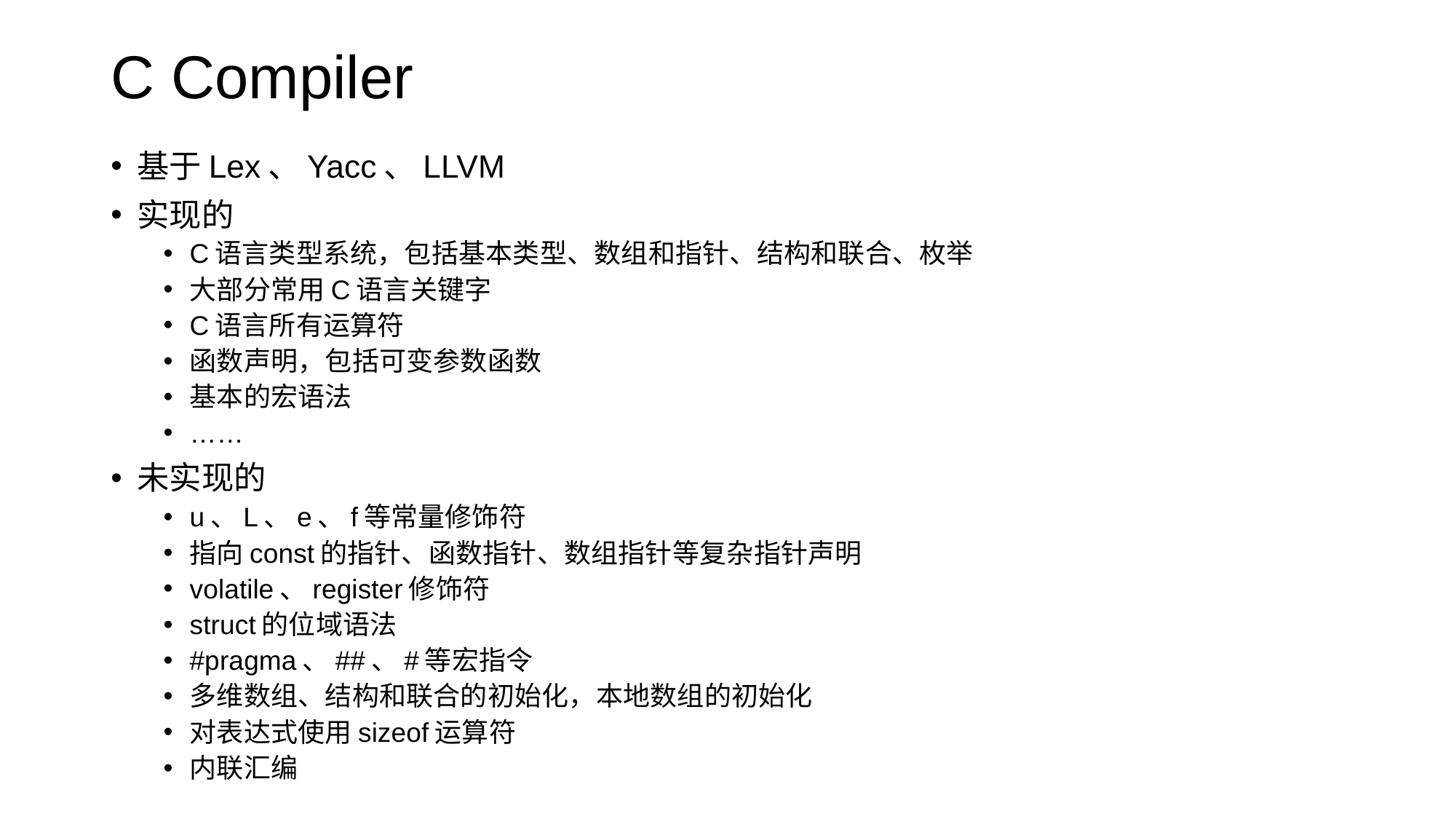

# C Compiler
基于Lex、Yacc、LLVM
实现的
C语言类型系统，包括基本类型、数组和指针、结构和联合、枚举
大部分常用C语言关键字
C语言所有运算符
函数声明，包括可变参数函数
基本的宏语法
……
未实现的
u、L、e、f等常量修饰符
指向const的指针、函数指针、数组指针等复杂指针声明
volatile、register修饰符
struct的位域语法
#pragma、##、#等宏指令
多维数组、结构和联合的初始化，本地数组的初始化
对表达式使用sizeof运算符
内联汇编